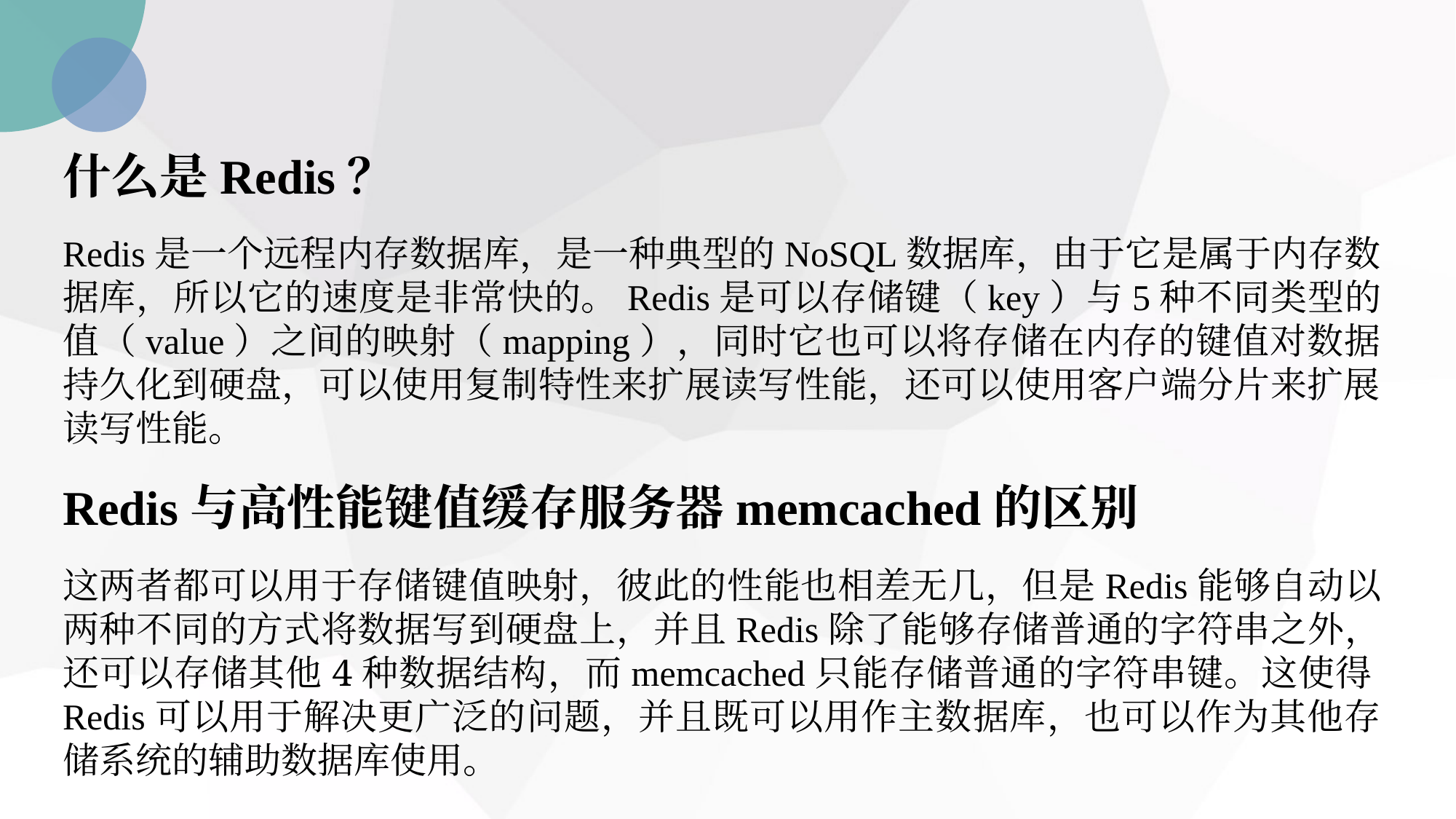

什么是Redis？
Redis是一个远程内存数据库，是一种典型的NoSQL数据库，由于它是属于内存数据库，所以它的速度是非常快的。Redis是可以存储键（key）与5种不同类型的值（value）之间的映射（mapping），同时它也可以将存储在内存的键值对数据持久化到硬盘，可以使用复制特性来扩展读写性能，还可以使用客户端分片来扩展读写性能。
Redis与高性能键值缓存服务器memcached的区别
这两者都可以用于存储键值映射，彼此的性能也相差无几，但是Redis能够自动以两种不同的方式将数据写到硬盘上，并且Redis除了能够存储普通的字符串之外，还可以存储其他4种数据结构，而memcached只能存储普通的字符串键。这使得Redis可以用于解决更广泛的问题，并且既可以用作主数据库，也可以作为其他存储系统的辅助数据库使用。